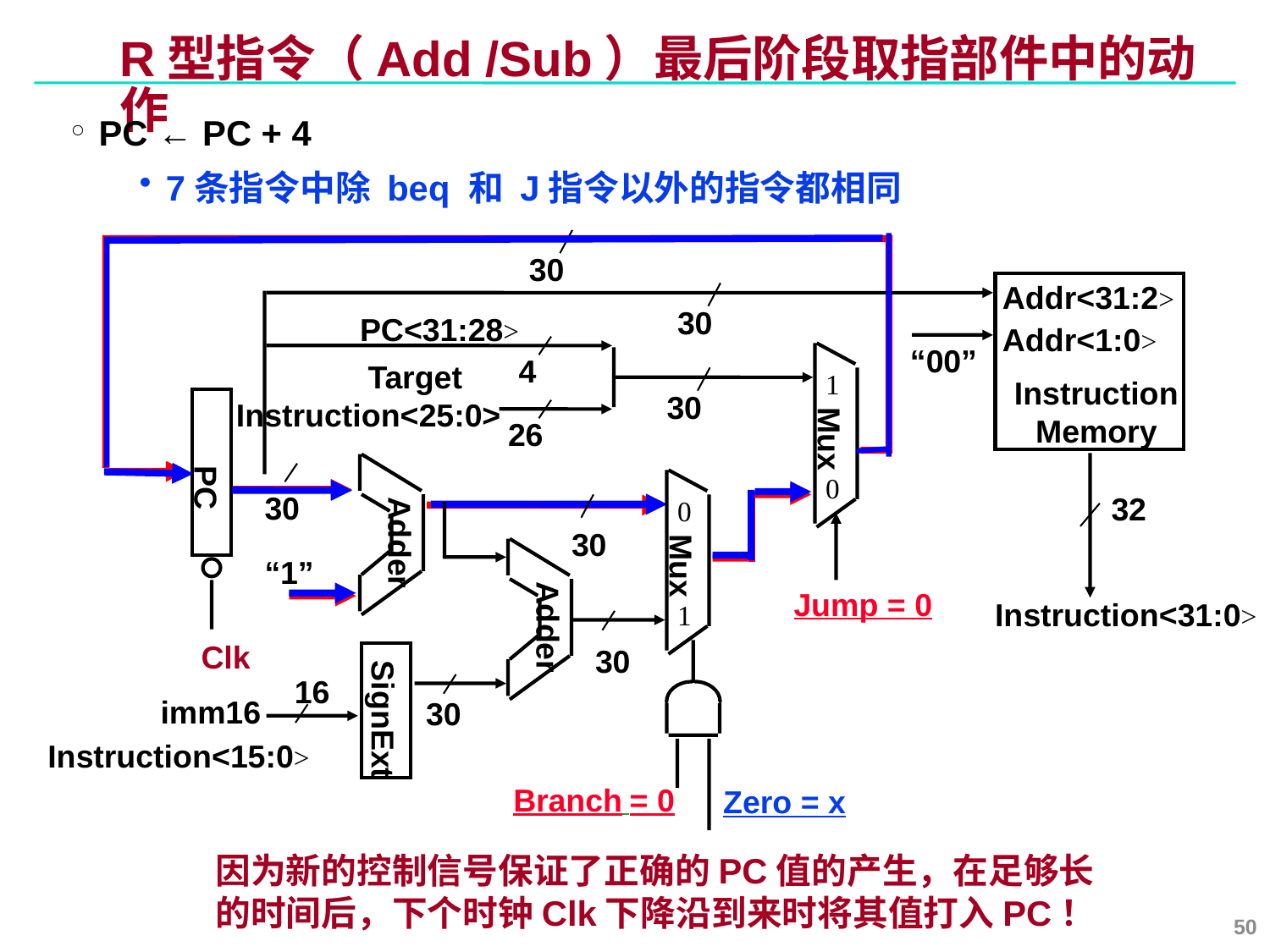

# R型指令（Add /Sub）最后阶段取指部件中的动作
PC ← PC + 4
7条指令中除 beq 和 J指令以外的指令都相同

30
Addr<31:2>

30
PC<31:28>
Addr<1:0>
“00”

1
Mux
0
4

Target
Instruction
Memory

30

PC

Clk
Instruction<25:0>

26

Adder

0
Mux
1

30
32

Jump = 0
30

Adder
“1”

Instruction<31:0>

30

16

imm16
30
SignExt

Instruction<15:0>

Branch = 0
Zero = x
因为新的控制信号保证了正确的PC值的产生，在足够长的时间后，下个时钟Clk下降沿到来时将其值打入PC！
50